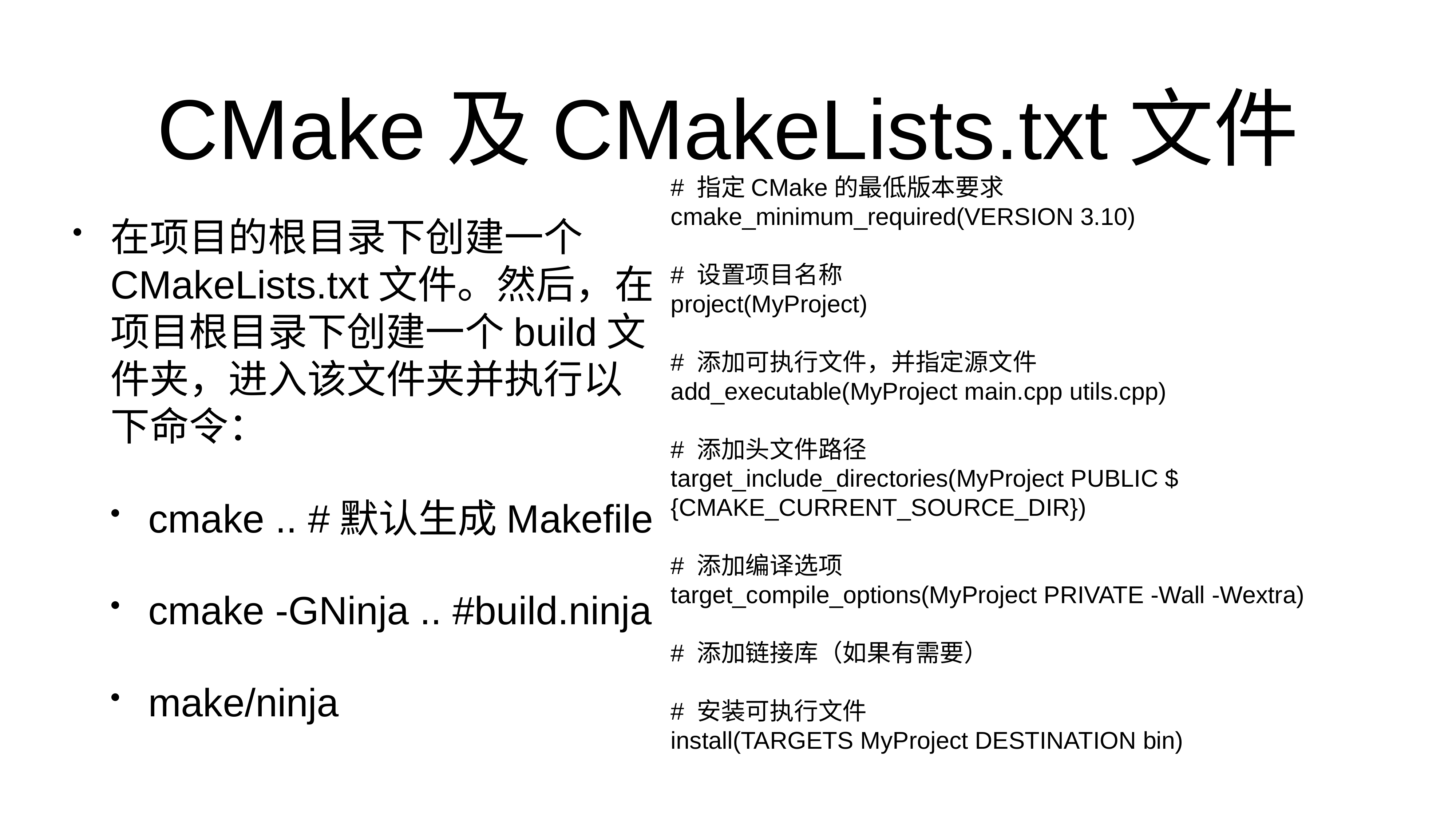

# CMake及CMakeLists.txt文件
# 指定CMake的最低版本要求
cmake_minimum_required(VERSION 3.10)

# 设置项目名称
project(MyProject)

# 添加可执行文件，并指定源文件
add_executable(MyProject main.cpp utils.cpp)

# 添加头文件路径
target_include_directories(MyProject PUBLIC ${CMAKE_CURRENT_SOURCE_DIR})

# 添加编译选项
target_compile_options(MyProject PRIVATE -Wall -Wextra)

# 添加链接库（如果有需要）

# 安装可执行文件
install(TARGETS MyProject DESTINATION bin)
在项目的根目录下创建一个CMakeLists.txt文件。然后，在项目根目录下创建一个build文件夹，进入该文件夹并执行以下命令：
cmake .. #默认生成Makefile
cmake -GNinja .. #build.ninja
make/ninja